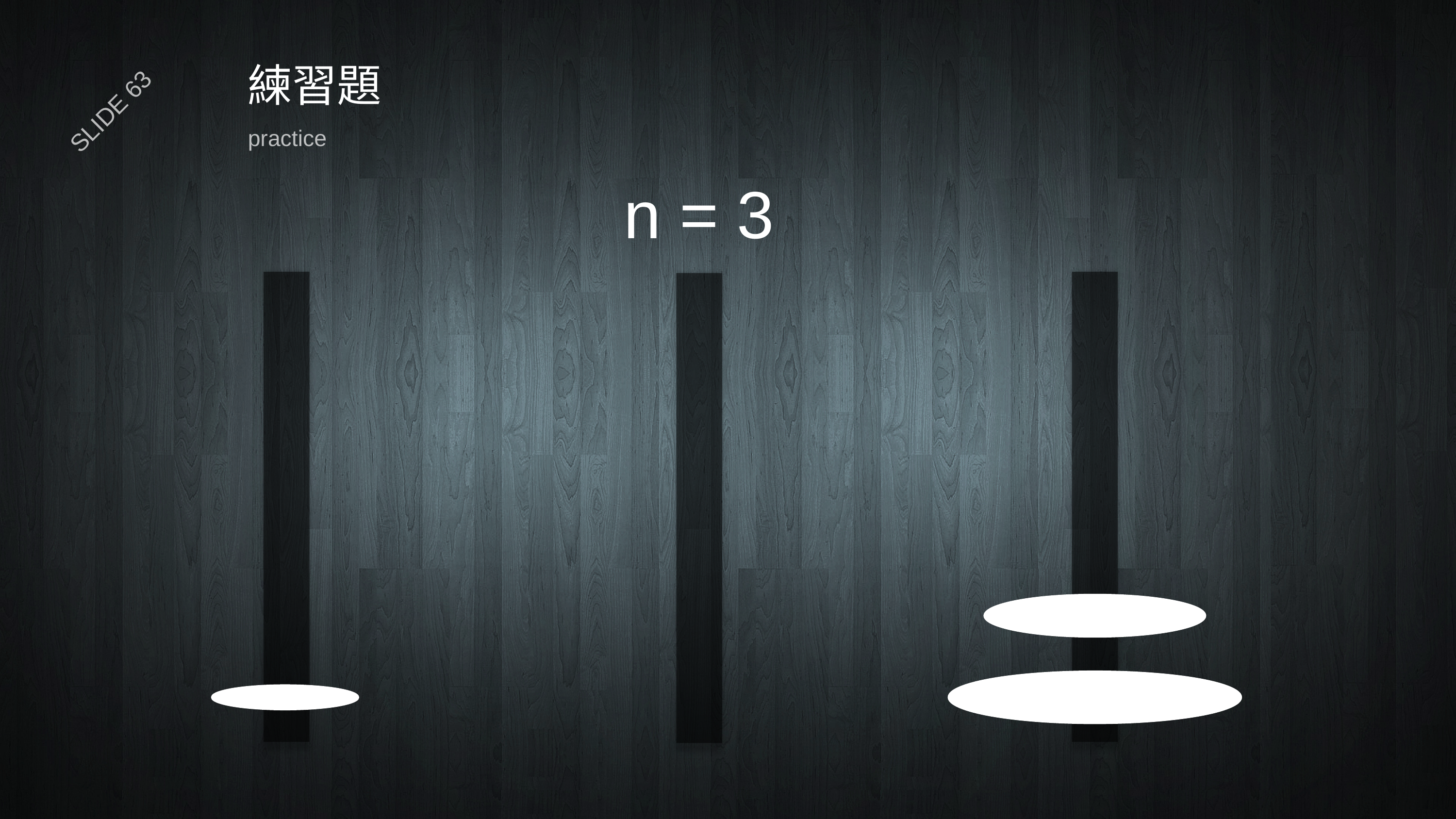

# 練習題
SLIDE 63
practice

n = 3